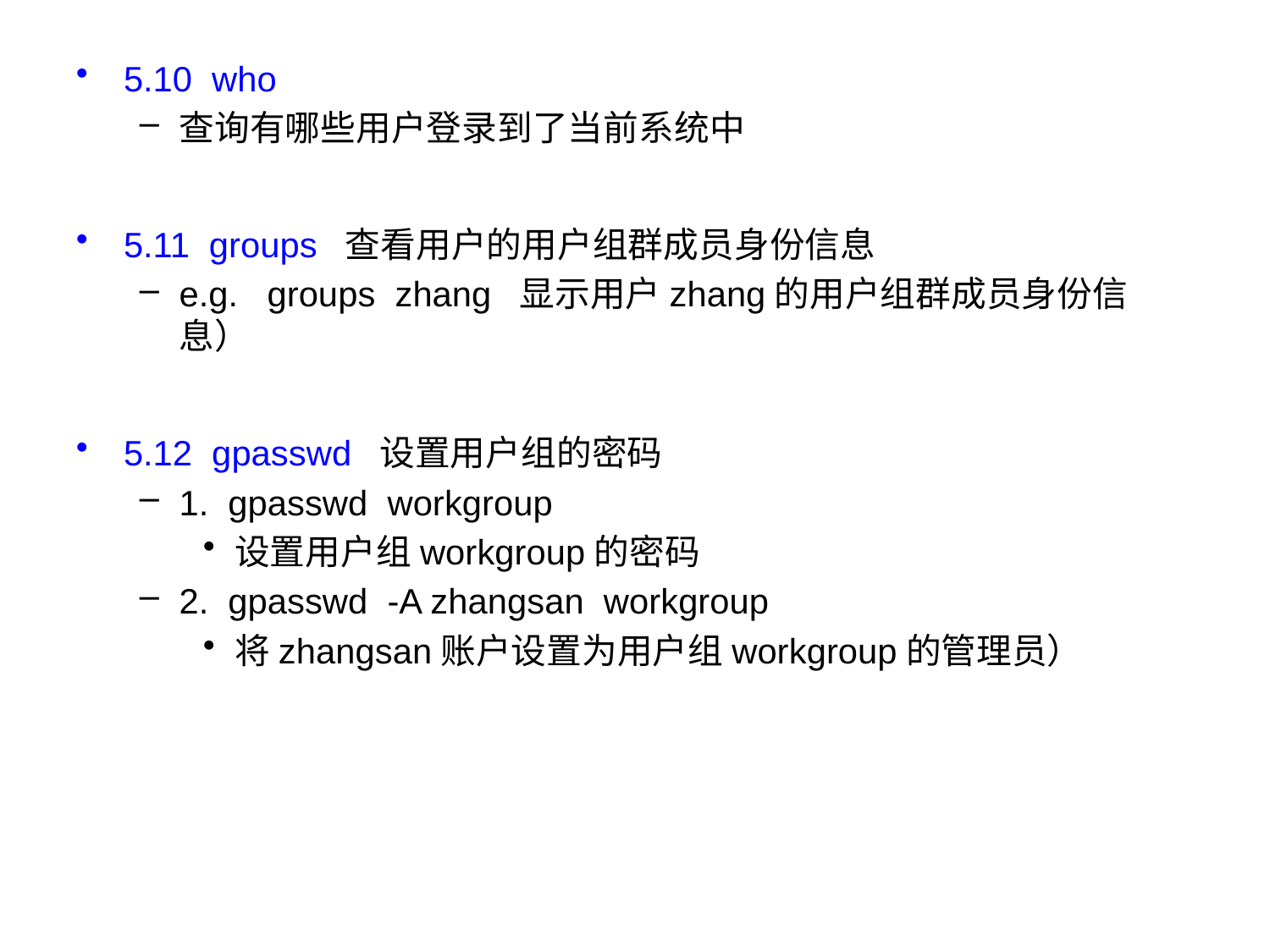

5.10  who
查询有哪些用户登录到了当前系统中

5.11  groups  查看用户的用户组群成员身份信息
e.g.   groups  zhang  显示用户zhang的用户组群成员身份信息）

5.12  gpasswd  设置用户组的密码
1.  gpasswd  workgroup
设置用户组workgroup的密码
2.  gpasswd  -A zhangsan  workgroup
将zhangsan账户设置为用户组workgroup的管理员）